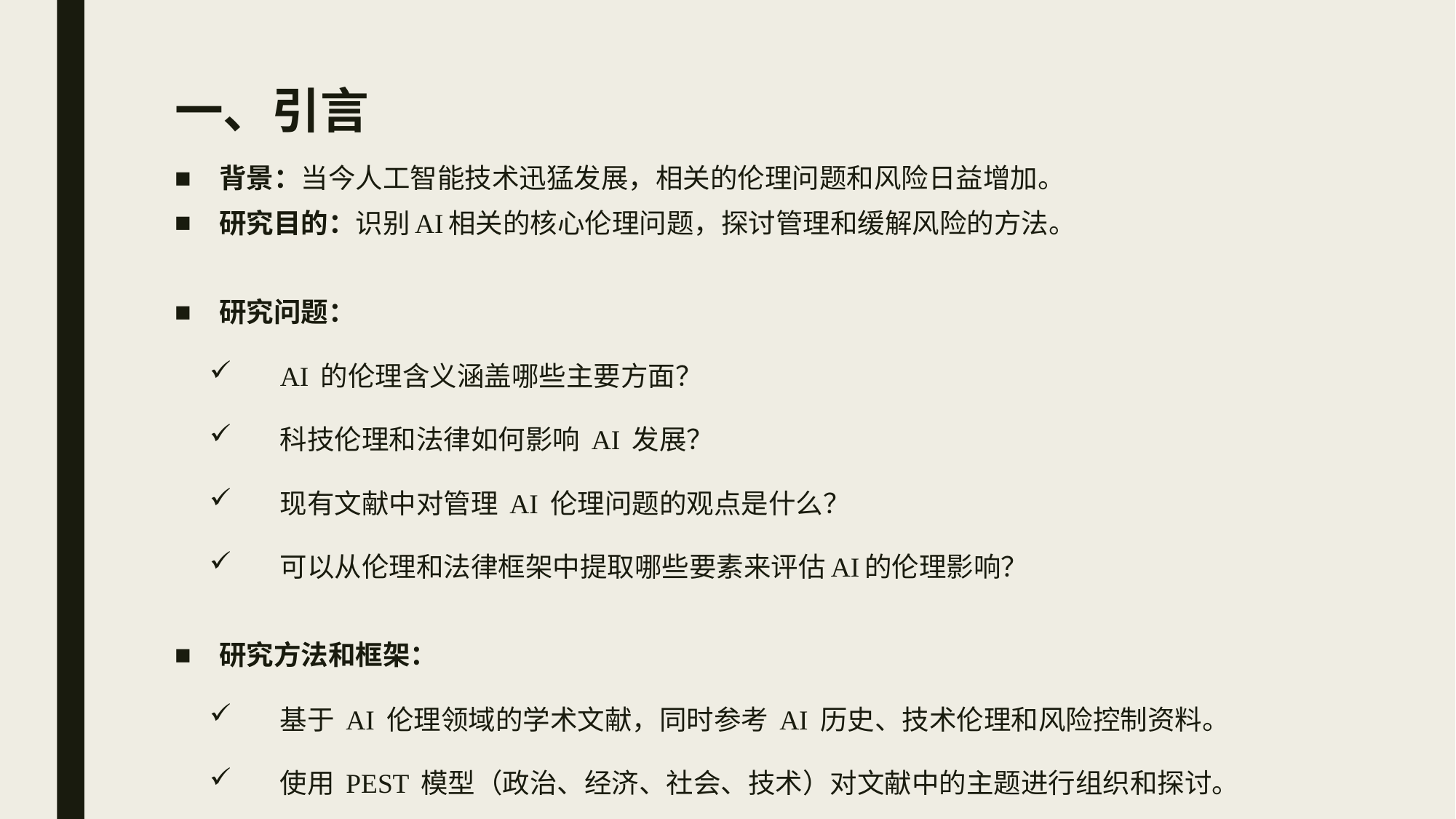

# 一、引言
背景：当今人工智能技术迅猛发展，相关的伦理问题和风险日益增加。
研究目的：识别AI相关的核心伦理问题，探讨管理和缓解风险的方法。

研究问题：
AI 的伦理含义涵盖哪些主要方面？
科技伦理和法律如何影响 AI 发展？
现有文献中对管理 AI 伦理问题的观点是什么？
可以从伦理和法律框架中提取哪些要素来评估AI的伦理影响？

研究方法和框架：
基于 AI 伦理领域的学术文献，同时参考 AI 历史、技术伦理和风险控制资料。
使用 PEST 模型（政治、经济、社会、技术）对文献中的主题进行组织和探讨。